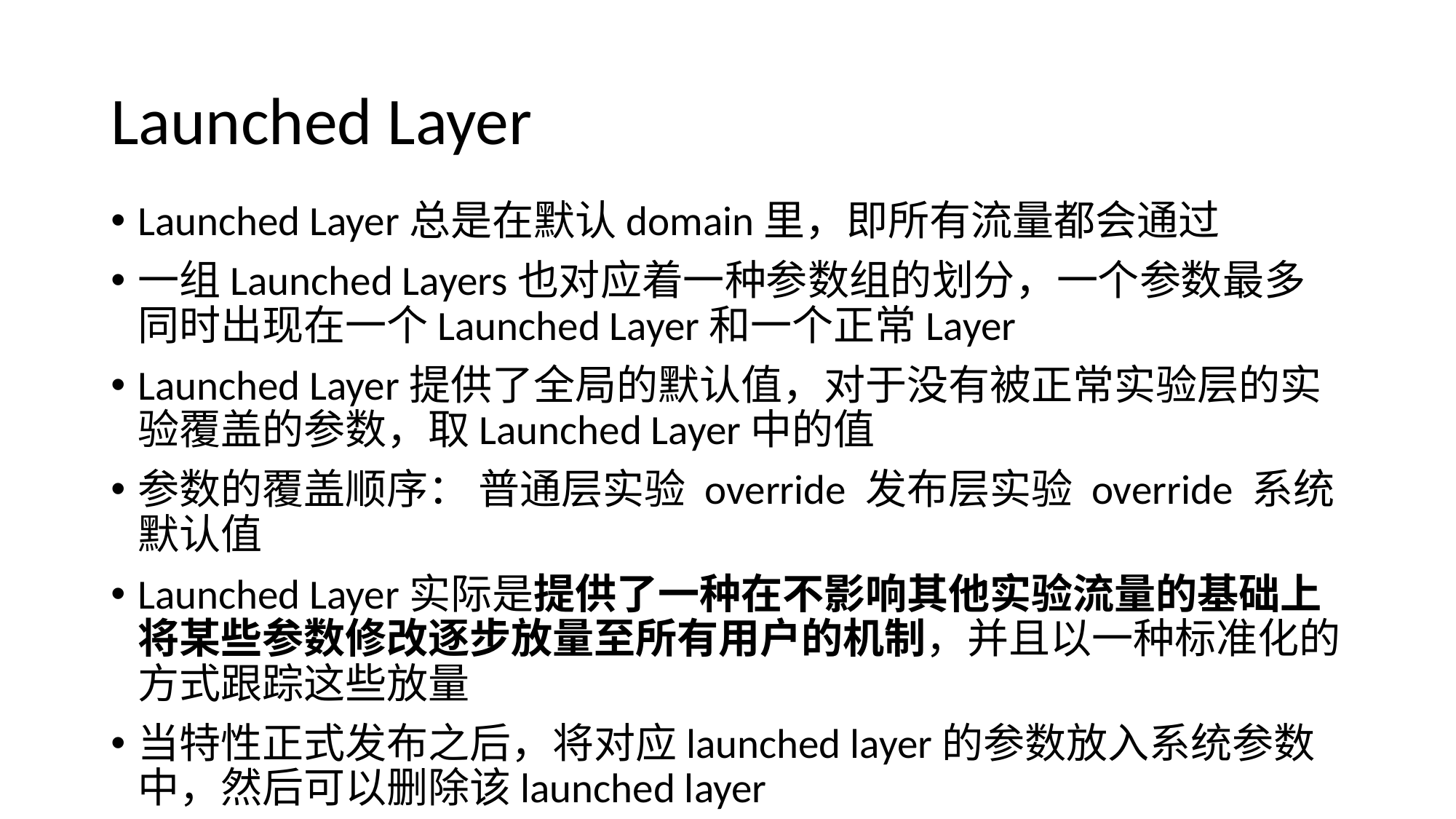

# Launched Layer
Launched Layer总是在默认domain里，即所有流量都会通过
一组Launched Layers也对应着一种参数组的划分，一个参数最多同时出现在一个Launched Layer和一个正常Layer
Launched Layer提供了全局的默认值，对于没有被正常实验层的实验覆盖的参数，取Launched Layer中的值
参数的覆盖顺序： 普通层实验 override 发布层实验 override 系统默认值
Launched Layer实际是提供了一种在不影响其他实验流量的基础上将某些参数修改逐步放量至所有用户的机制，并且以一种标准化的方式跟踪这些放量
当特性正式发布之后，将对应launched layer的参数放入系统参数中，然后可以删除该launched layer